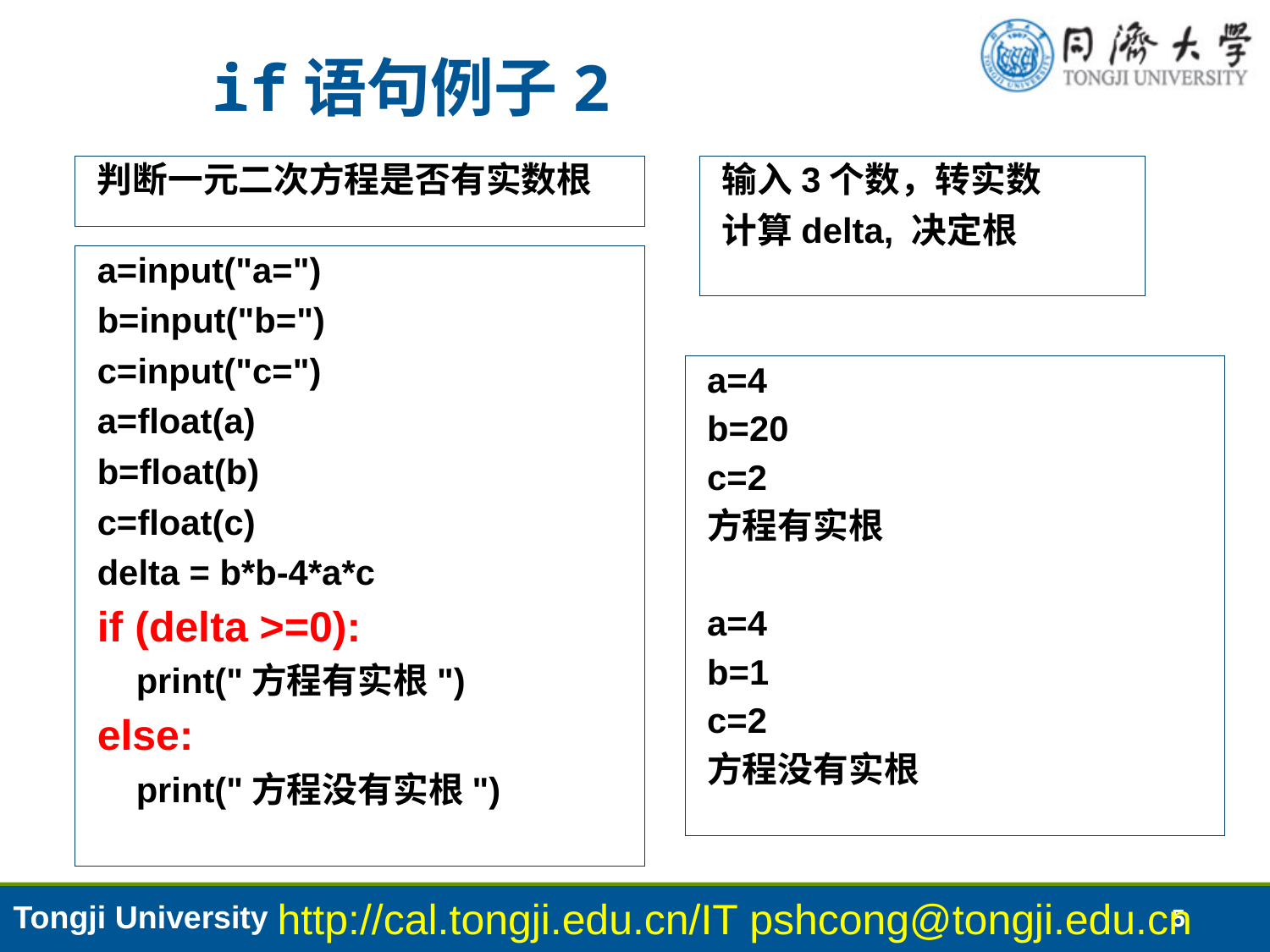

if语句例子2
判断一元二次方程是否有实数根
输入3个数，转实数
计算delta, 决定根
a=input("a=")
b=input("b=")
c=input("c=")
a=float(a)
b=float(b)
c=float(c)
delta = b*b-4*a*c
if (delta >=0):
    print("方程有实根")
else:
    print("方程没有实根")
a=4
b=20
c=2
方程有实根

a=4
b=1
c=2
方程没有实根